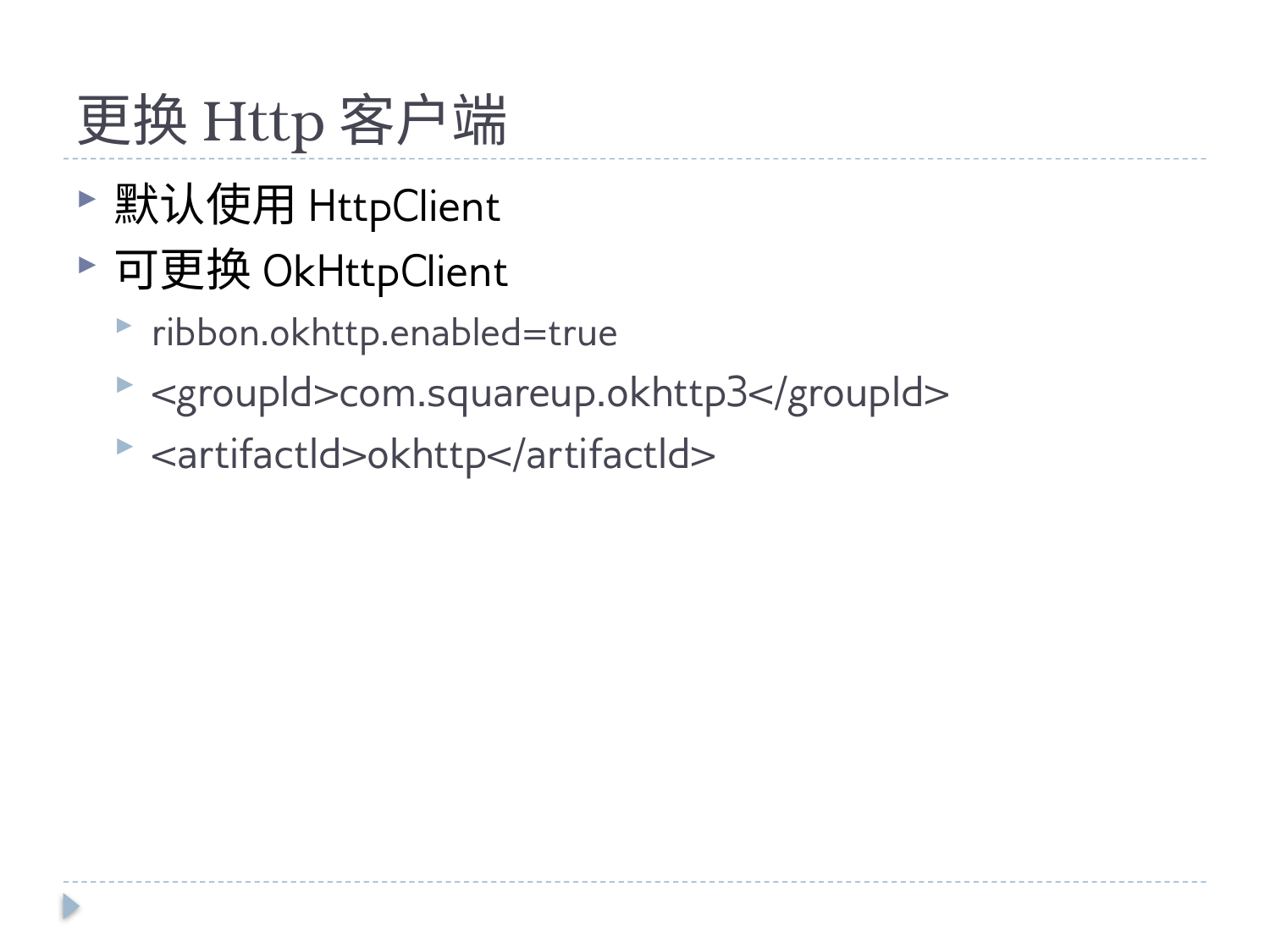

# 更换Http客户端
默认使用HttpClient
可更换OkHttpClient
ribbon.okhttp.enabled=true
<groupId>com.squareup.okhttp3</groupId>
<artifactId>okhttp</artifactId>